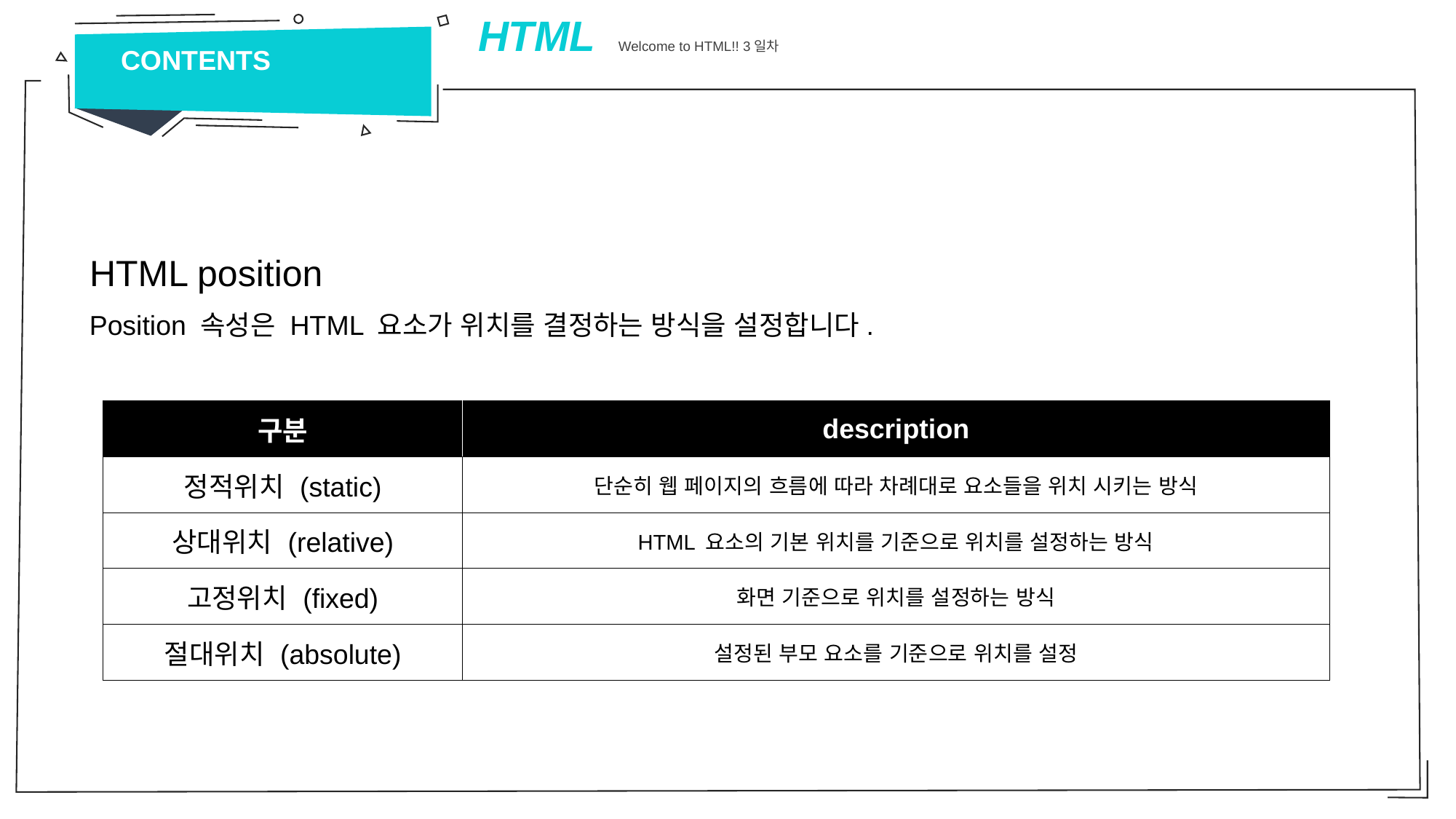

HTML  Welcome to HTML!! 3일차

CONTENTS

HTML position
Position 속성은 HTML 요소가 위치를 결정하는 방식을 설정합니다.
| 구분 | description |
| --- | --- |
| 정적위치 (static) | 단순히 웹 페이지의 흐름에 따라 차례대로 요소들을 위치 시키는 방식 |
| 상대위치 (relative) | HTML 요소의 기본 위치를 기준으로 위치를 설정하는 방식 |
| 고정위치 (fixed) | 화면 기준으로 위치를 설정하는 방식 |
| 절대위치 (absolute) | 설정된 부모 요소를 기준으로 위치를 설정 |